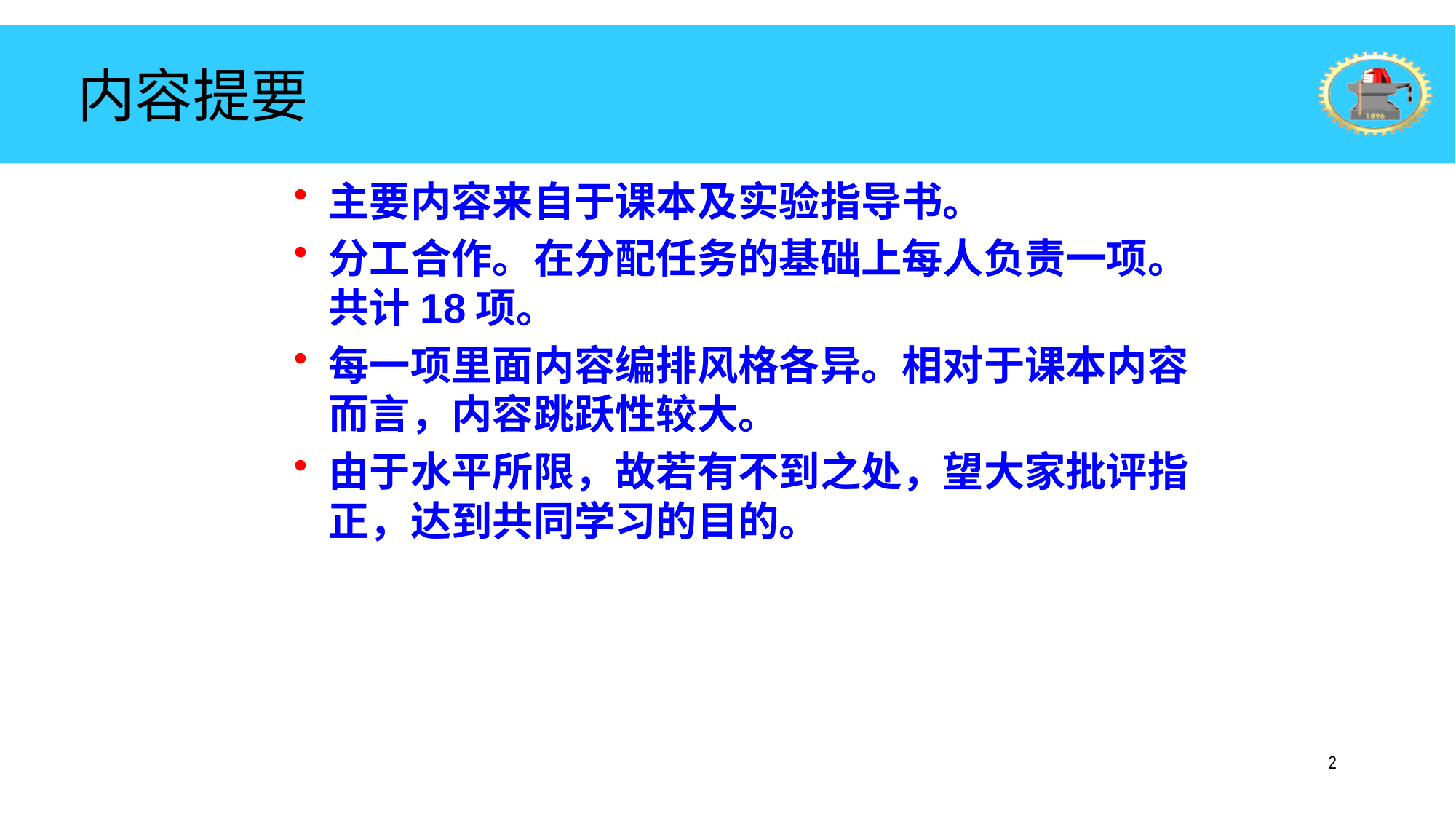

# 内容提要
主要内容来自于课本及实验指导书。
分工合作。在分配任务的基础上每人负责一项。共计18项。
每一项里面内容编排风格各异。相对于课本内容而言，内容跳跃性较大。
由于水平所限，故若有不到之处，望大家批评指正，达到共同学习的目的。
2